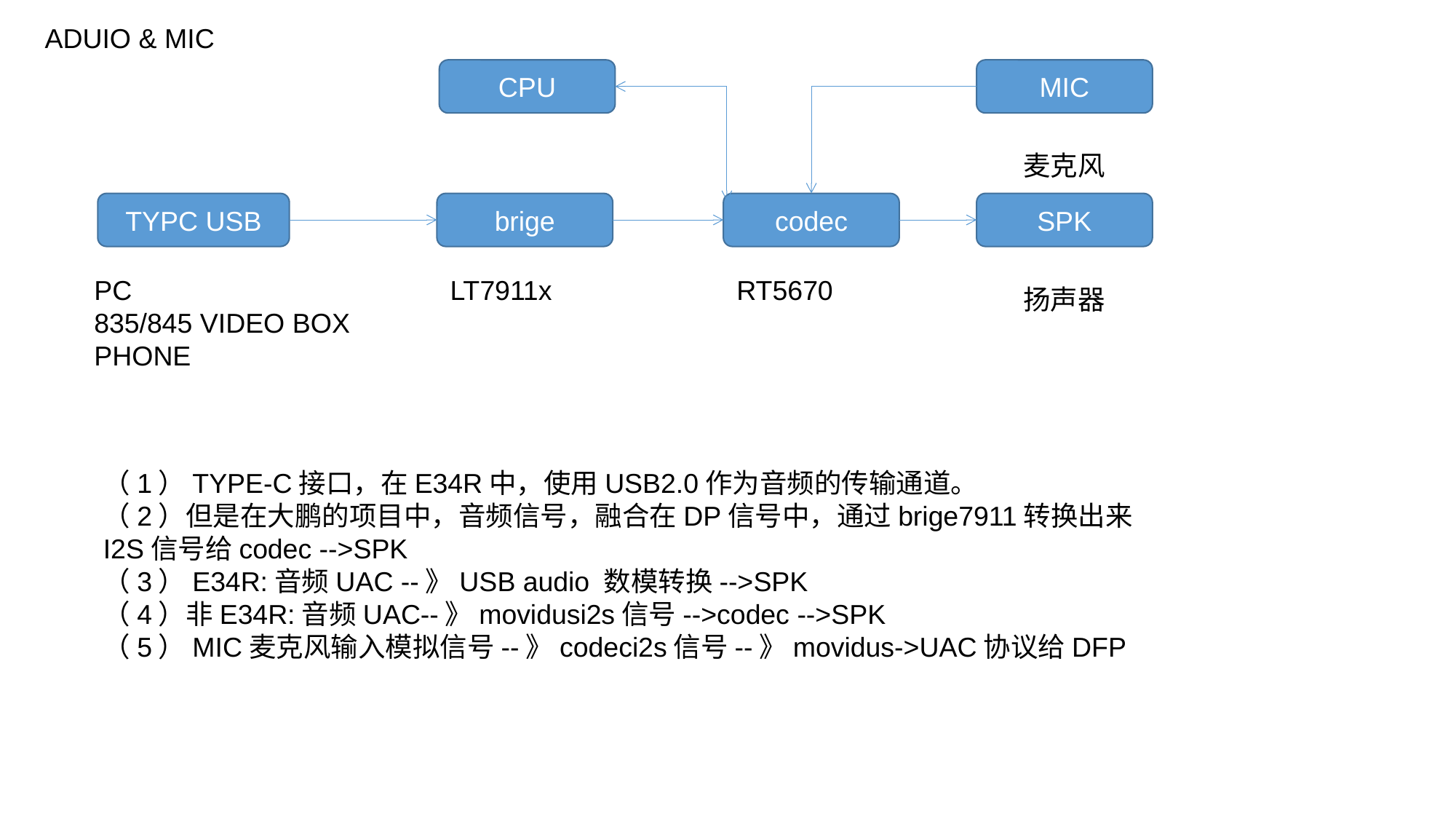

ADUIO & MIC
CPU
MIC
麦克风
TYPC USB
brige
codec
SPK
PC
835/845 VIDEO BOX
PHONE

LT7911x
RT5670
扬声器
（1）TYPE-C接口，在E34R中，使用USB2.0作为音频的传输通道。
（2）但是在大鹏的项目中，音频信号，融合在DP信号中，通过brige7911转换出来I2S信号给codec -->SPK
（3）E34R:音频UAC --》USB audio 数模转换-->SPK
（4）非E34R:音频UAC--》movidusi2s信号-->codec -->SPK
（5）MIC麦克风输入模拟信号--》codeci2s信号--》movidus->UAC协议给DFP